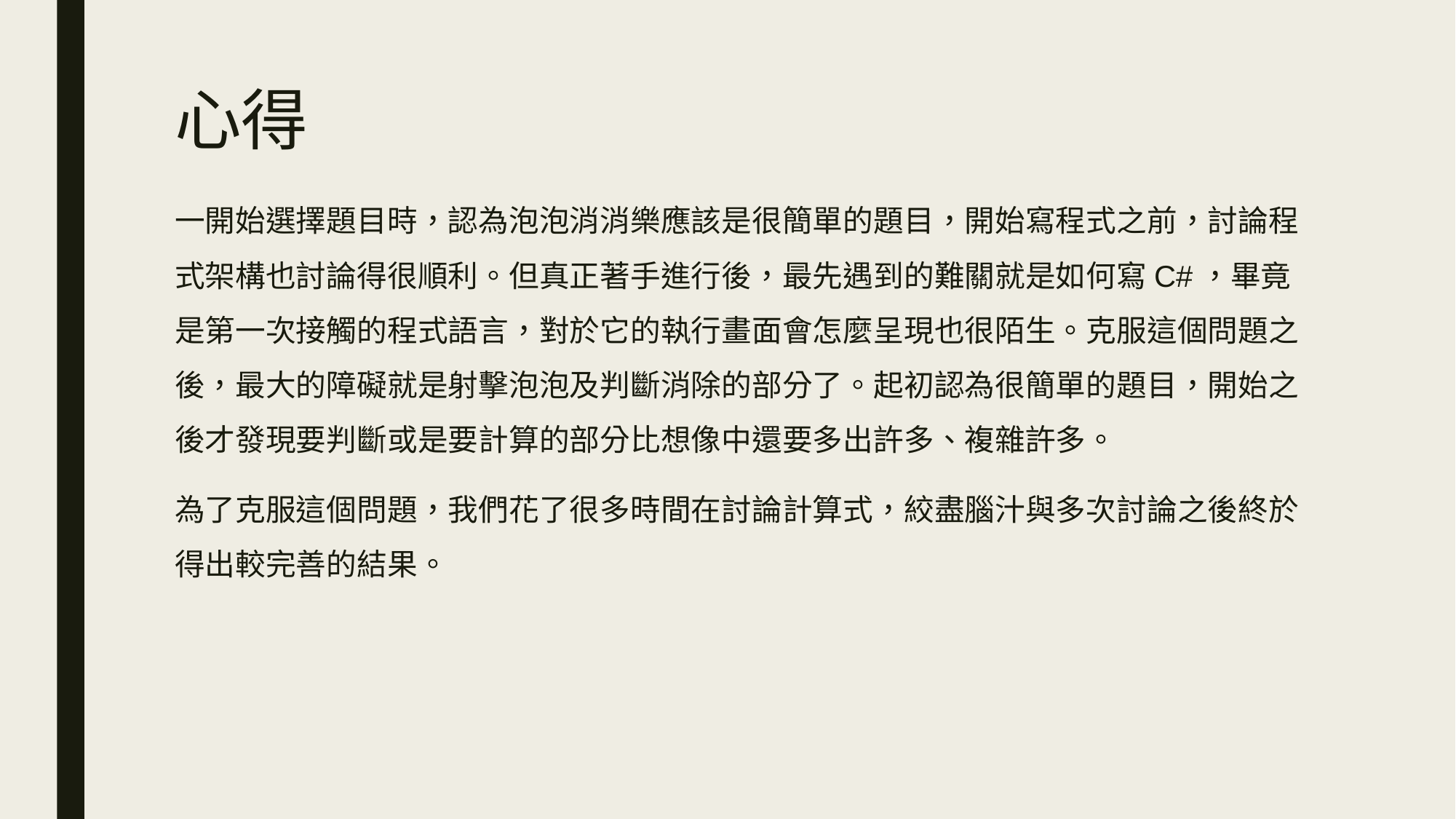

# 心得
一開始選擇題目時，認為泡泡消消樂應該是很簡單的題目，開始寫程式之前，討論程式架構也討論得很順利。但真正著手進行後，最先遇到的難關就是如何寫C#，畢竟是第一次接觸的程式語言，對於它的執行畫面會怎麼呈現也很陌生。克服這個問題之後，最大的障礙就是射擊泡泡及判斷消除的部分了。起初認為很簡單的題目，開始之後才發現要判斷或是要計算的部分比想像中還要多出許多、複雜許多。
為了克服這個問題，我們花了很多時間在討論計算式，絞盡腦汁與多次討論之後終於得出較完善的結果。